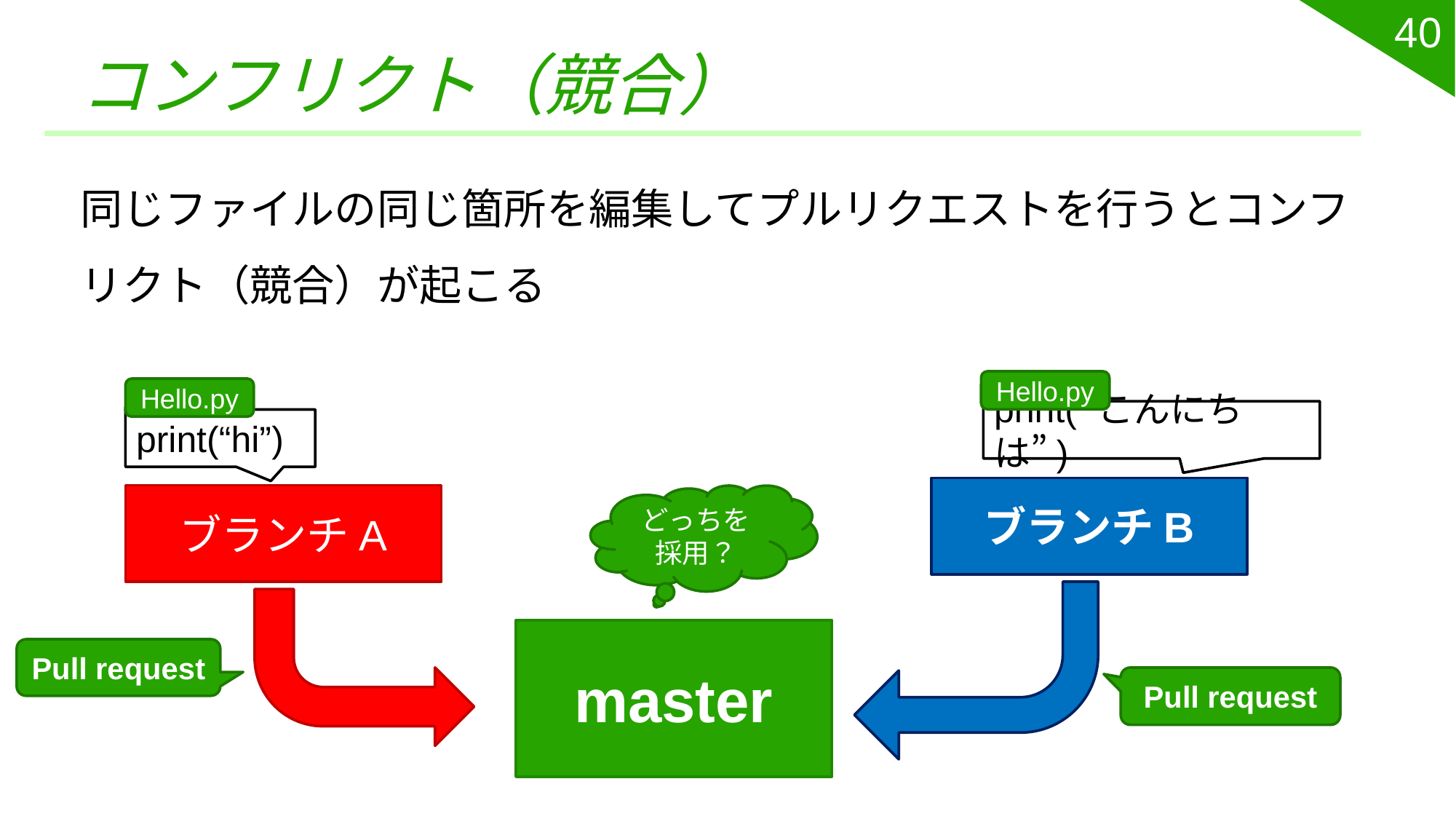

40
# コンフリクト（競合）
同じファイルの同じ箇所を編集してプルリクエストを行うとコンフリクト（競合）が起こる
Hello.py
Hello.py
print(“こんにちは”)
print(“hi”)
ブランチB
ブランチA
どっちを採用？

master
Pull request
Pull request